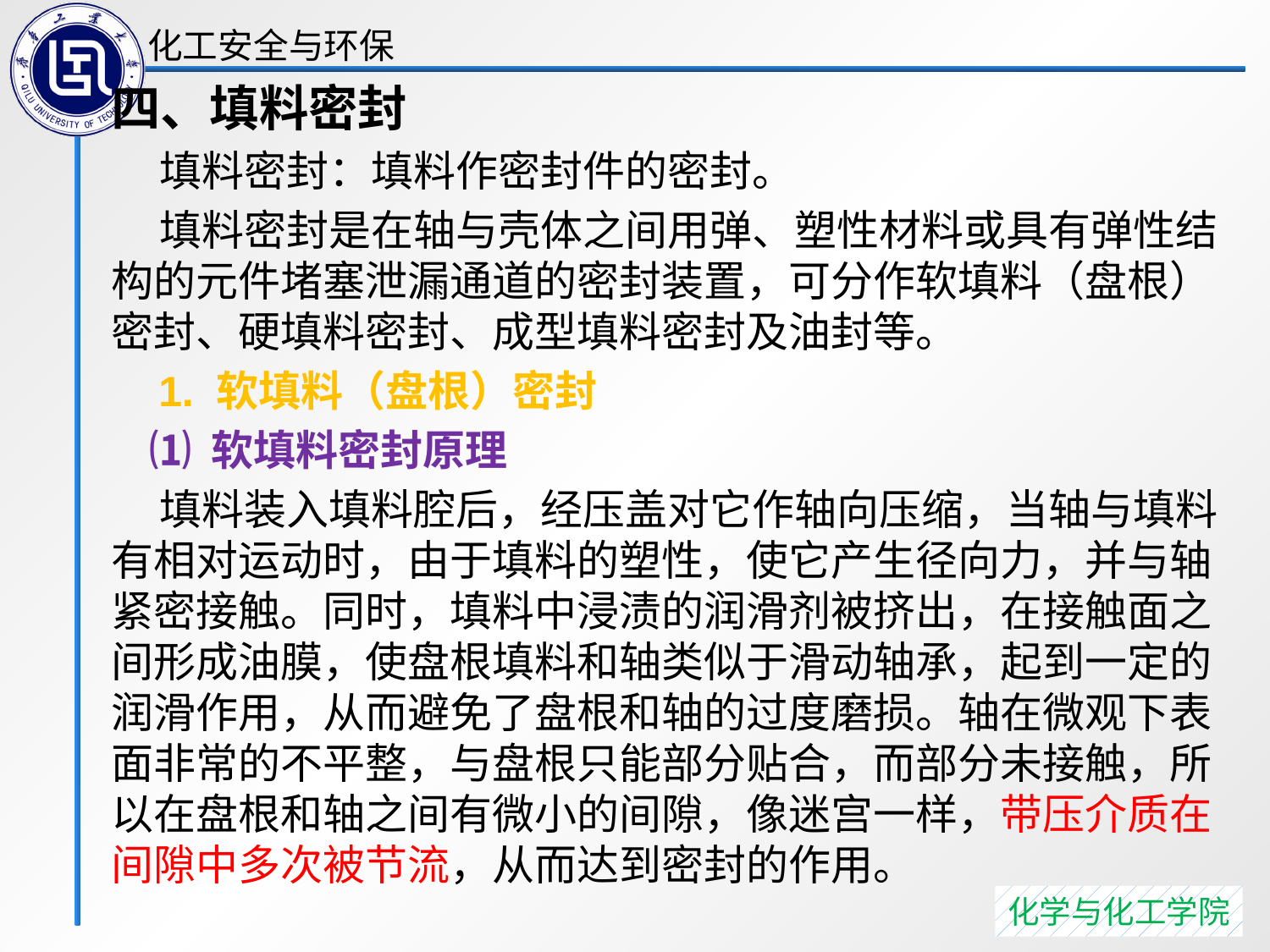

四、填料密封
    填料密封：填料作密封件的密封。
    填料密封是在轴与壳体之间用弹、塑性材料或具有弹性结构的元件堵塞泄漏通道的密封装置，可分作软填料（盘根）密封、硬填料密封、成型填料密封及油封等。
    1. 软填料（盘根）密封
    ⑴ 软填料密封原理
    填料装入填料腔后，经压盖对它作轴向压缩，当轴与填料有相对运动时，由于填料的塑性，使它产生径向力，并与轴紧密接触。同时，填料中浸渍的润滑剂被挤出，在接触面之间形成油膜，使盘根填料和轴类似于滑动轴承，起到一定的润滑作用，从而避免了盘根和轴的过度磨损。轴在微观下表面非常的不平整，与盘根只能部分贴合，而部分未接触，所以在盘根和轴之间有微小的间隙，像迷宫一样，带压介质在间隙中多次被节流，从而达到密封的作用。